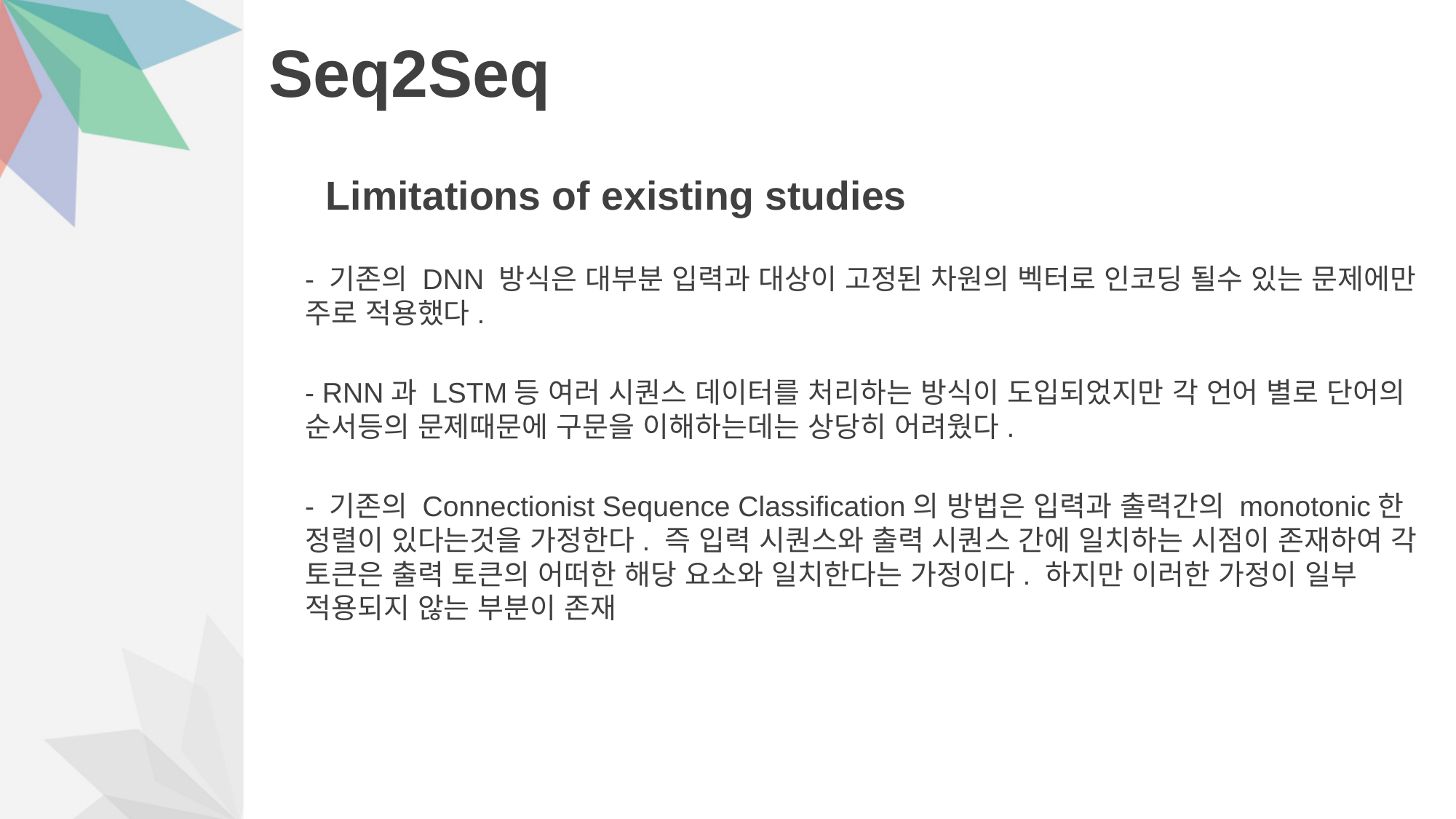

# Seq2Seq
Limitations of existing studies
- 기존의 DNN 방식은 대부분 입력과 대상이 고정된 차원의 벡터로 인코딩 될수 있는 문제에만 주로 적용했다.

- RNN과 LSTM등 여러 시퀀스 데이터를 처리하는 방식이 도입되었지만 각 언어 별로 단어의 순서등의 문제때문에 구문을 이해하는데는 상당히 어려웠다.

- 기존의 Connectionist Sequence Classification의 방법은 입력과 출력간의 monotonic한 정렬이 있다는것을 가정한다. 즉 입력 시퀀스와 출력 시퀀스 간에 일치하는 시점이 존재하여 각 토큰은 출력 토큰의 어떠한 해당 요소와 일치한다는 가정이다. 하지만 이러한 가정이 일부 적용되지 않는 부분이 존재